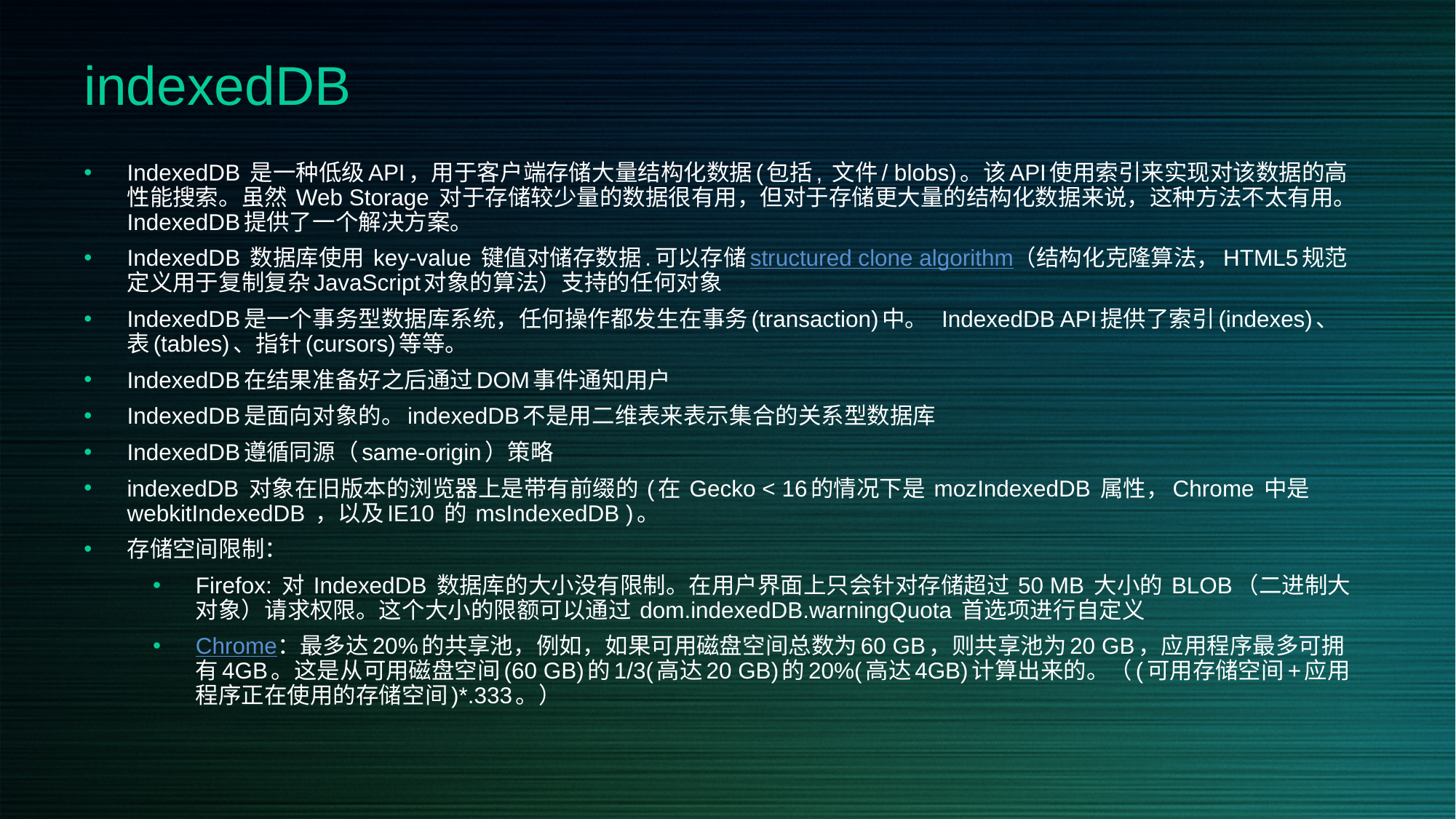

# indexedDB
IndexedDB 是一种低级API，用于客户端存储大量结构化数据(包括, 文件/ blobs)。该API使用索引来实现对该数据的高性能搜索。虽然 Web Storage 对于存储较少量的数据很有用，但对于存储更大量的结构化数据来说，这种方法不太有用。IndexedDB提供了一个解决方案。
IndexedDB 数据库使用 key-value 键值对储存数据.可以存储structured clone algorithm（结构化克隆算法，HTML5规范定义用于复制复杂JavaScript对象的算法）支持的任何对象
IndexedDB是一个事务型数据库系统，任何操作都发生在事务(transaction)中。  IndexedDB API提供了索引(indexes)、表(tables)、指针(cursors)等等。
IndexedDB在结果准备好之后通过DOM事件通知用户
IndexedDB是面向对象的。indexedDB不是用二维表来表示集合的关系型数据库
IndexedDB遵循同源（same-origin）策略
indexedDB 对象在旧版本的浏览器上是带有前缀的 (在 Gecko < 16的情况下是 mozIndexedDB 属性，Chrome 中是 webkitIndexedDB ，以及IE10 的 msIndexedDB )。
存储空间限制：
Firefox: 对 IndexedDB 数据库的大小没有限制。在用户界面上只会针对存储超过 50 MB 大小的 BLOB（二进制大对象）请求权限。这个大小的限额可以通过 dom.indexedDB.warningQuota 首选项进行自定义
Chrome：最多达20%的共享池，例如，如果可用磁盘空间总数为60 GB，则共享池为20 GB，应用程序最多可拥有4GB。这是从可用磁盘空间(60 GB)的1/3(高达20 GB)的20%(高达4GB)计算出来的。（(可用存储空间+应用程序正在使用的存储空间)*.333。）